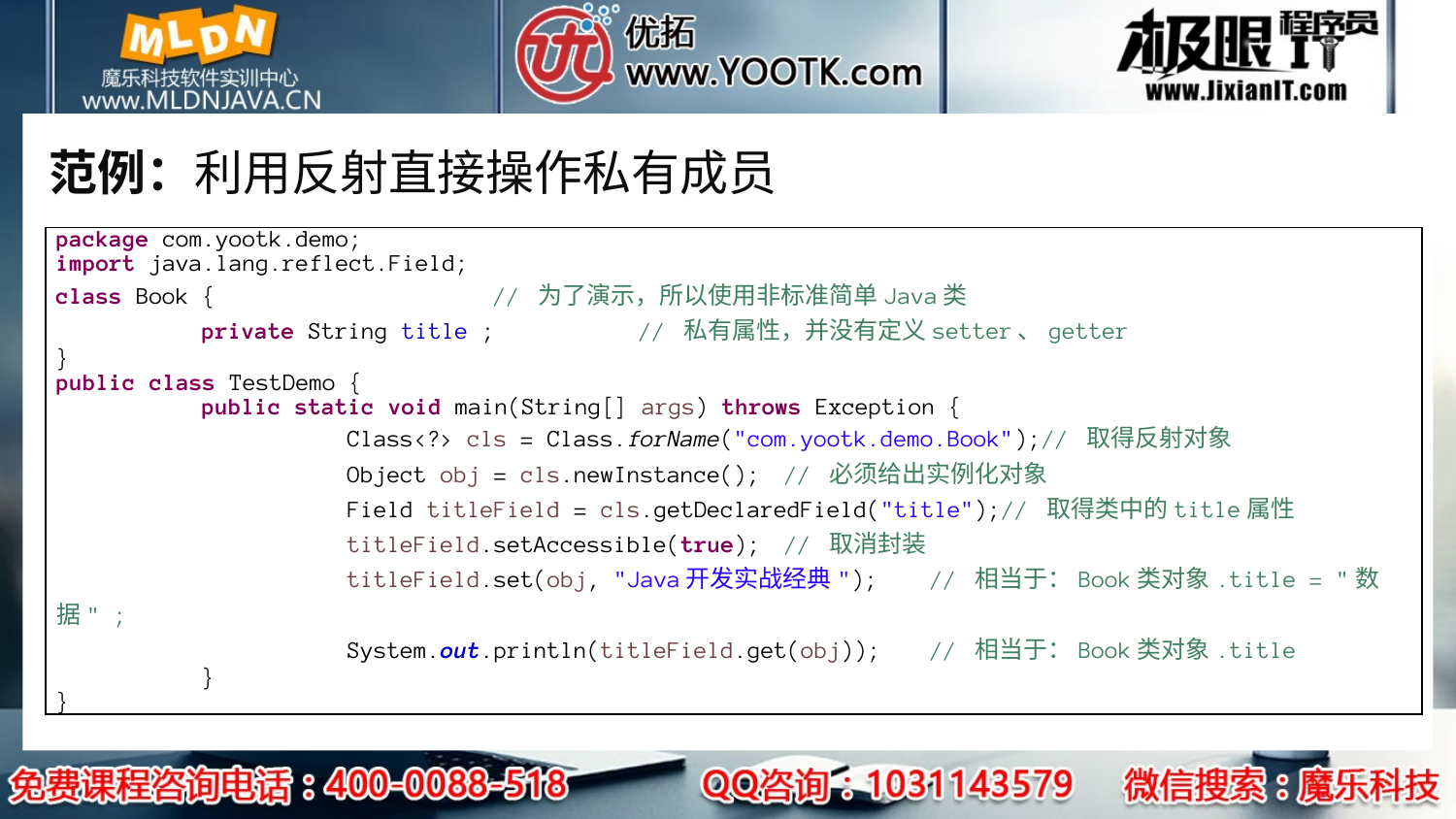

# 范例：利用反射直接操作私有成员
| package com.yootk.demo; import java.lang.reflect.Field; class Book { // 为了演示，所以使用非标准简单Java类 private String title ; // 私有属性，并没有定义setter、getter } public class TestDemo { public static void main(String[] args) throws Exception { Class<?> cls = Class.forName("com.yootk.demo.Book");// 取得反射对象 Object obj = cls.newInstance(); // 必须给出实例化对象 Field titleField = cls.getDeclaredField("title");// 取得类中的title属性 titleField.setAccessible(true); // 取消封装 titleField.set(obj, "Java开发实战经典"); // 相当于：Book类对象.title = "数据" ; System.out.println(titleField.get(obj)); // 相当于：Book类对象.title } } |
| --- |